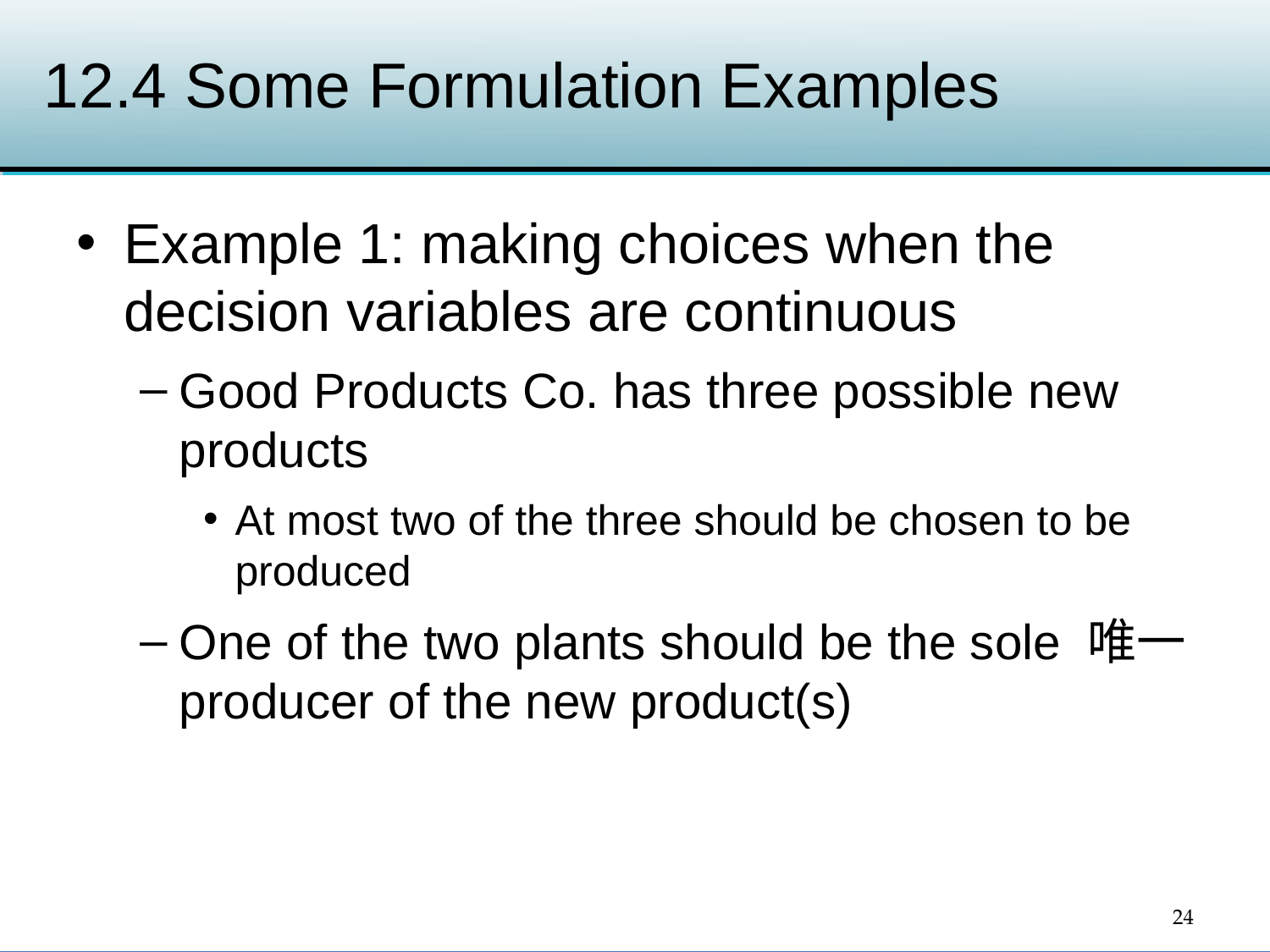

# 12.4 Some Formulation Examples
Example 1: making choices when the decision variables are continuous
Good Products Co. has three possible new products
At most two of the three should be chosen to be produced
One of the two plants should be the sole 唯一 producer of the new product(s)
24